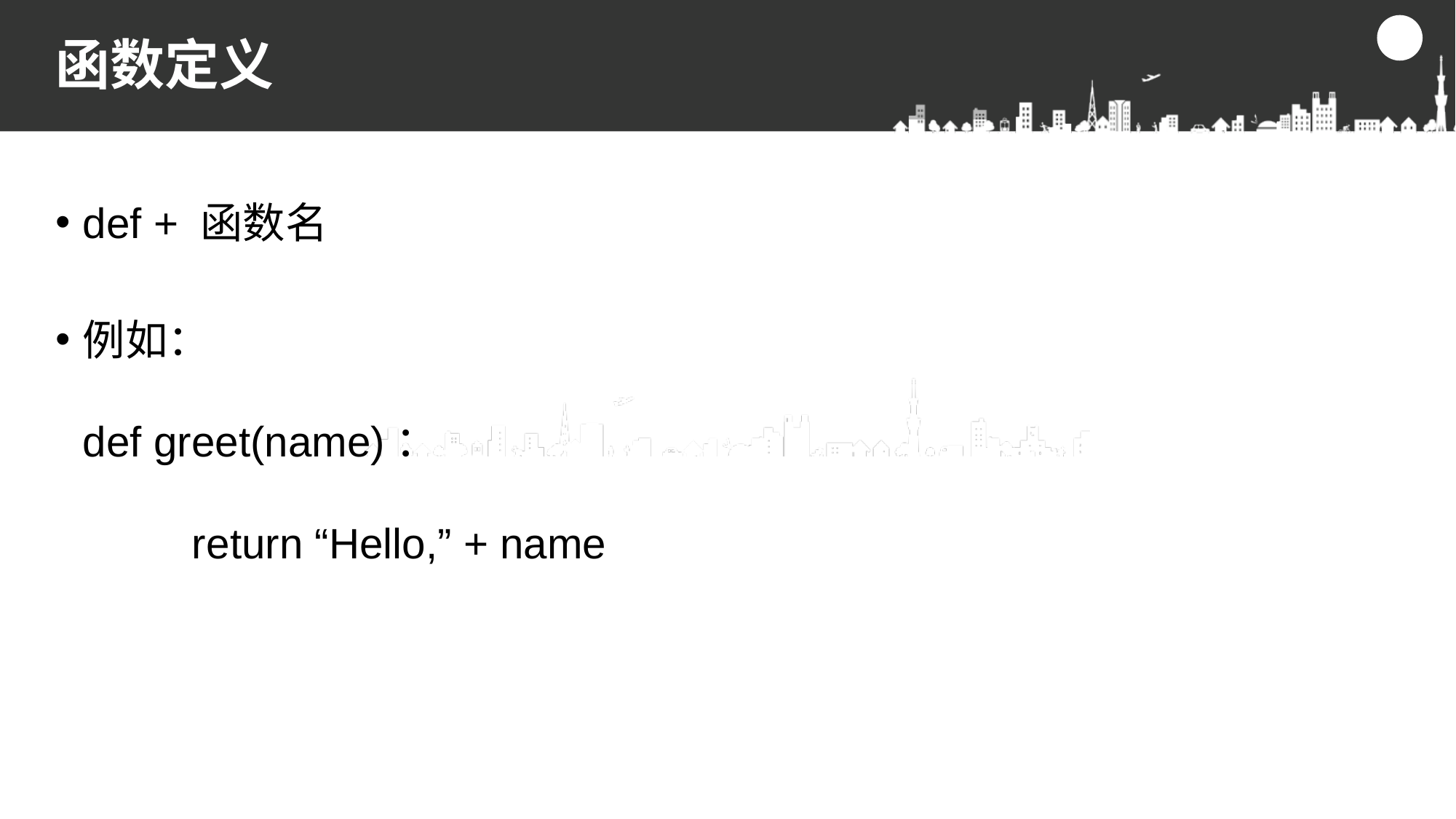

# 函数定义
15
def + 函数名
例如：
def greet(name)：
	return “Hello,” + name